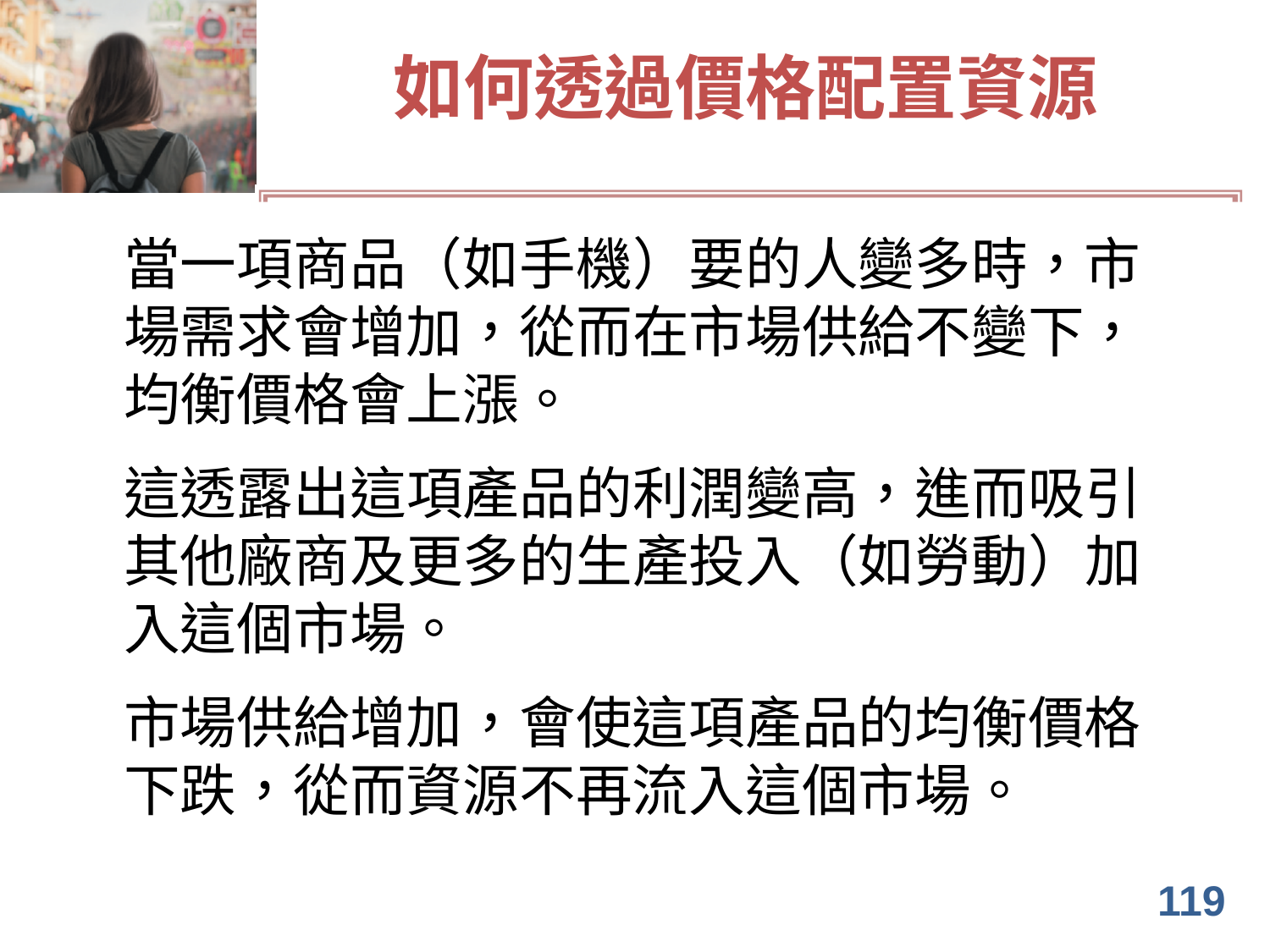

# 如何透過價格配置資源
	當一項商品（如手機）要的人變多時，市場需求會增加，從而在市場供給不變下，均衡價格會上漲。

	這透露出這項產品的利潤變高，進而吸引其他廠商及更多的生產投入（如勞動）加入這個市場。

	市場供給增加，會使這項產品的均衡價格下跌，從而資源不再流入這個市場。
119